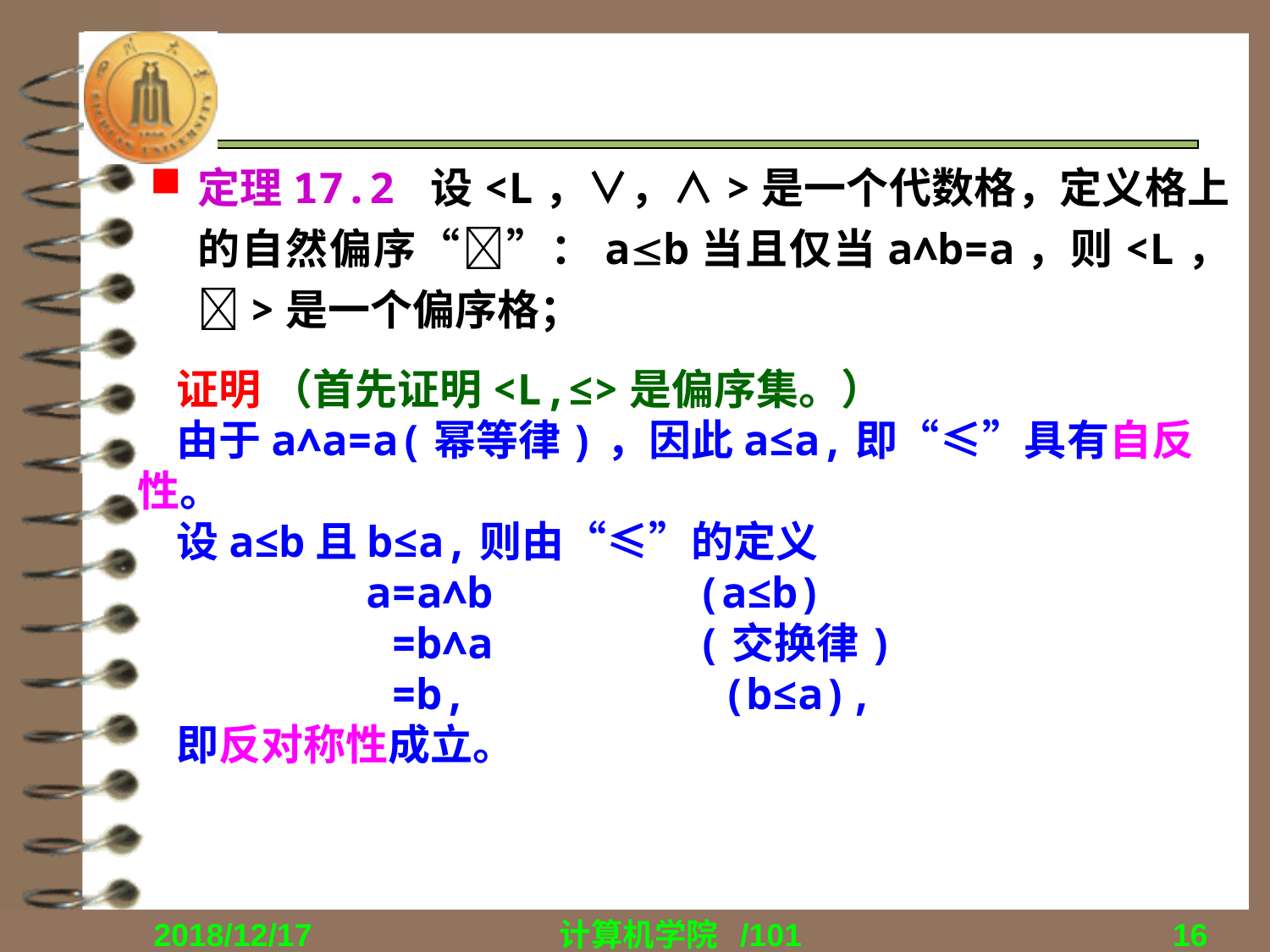

#
定理17.2 设<L，∨，∧>是一个代数格，定义格上的自然偏序“≤”：a≤b当且仅当a∧b=a，则<L，≤>是一个偏序格；
   证明 （首先证明<L,≤>是偏序集。）
   由于a∧a=a(幂等律)，因此a≤a,即“≤”具有自反性。
   设a≤b且b≤a,则由“≤”的定义
         a=a∧b        (a≤b)
          =b∧a        (交换律)
          =b,          (b≤a),
   即反对称性成立。

2018/12/17
计算机学院  /101
16